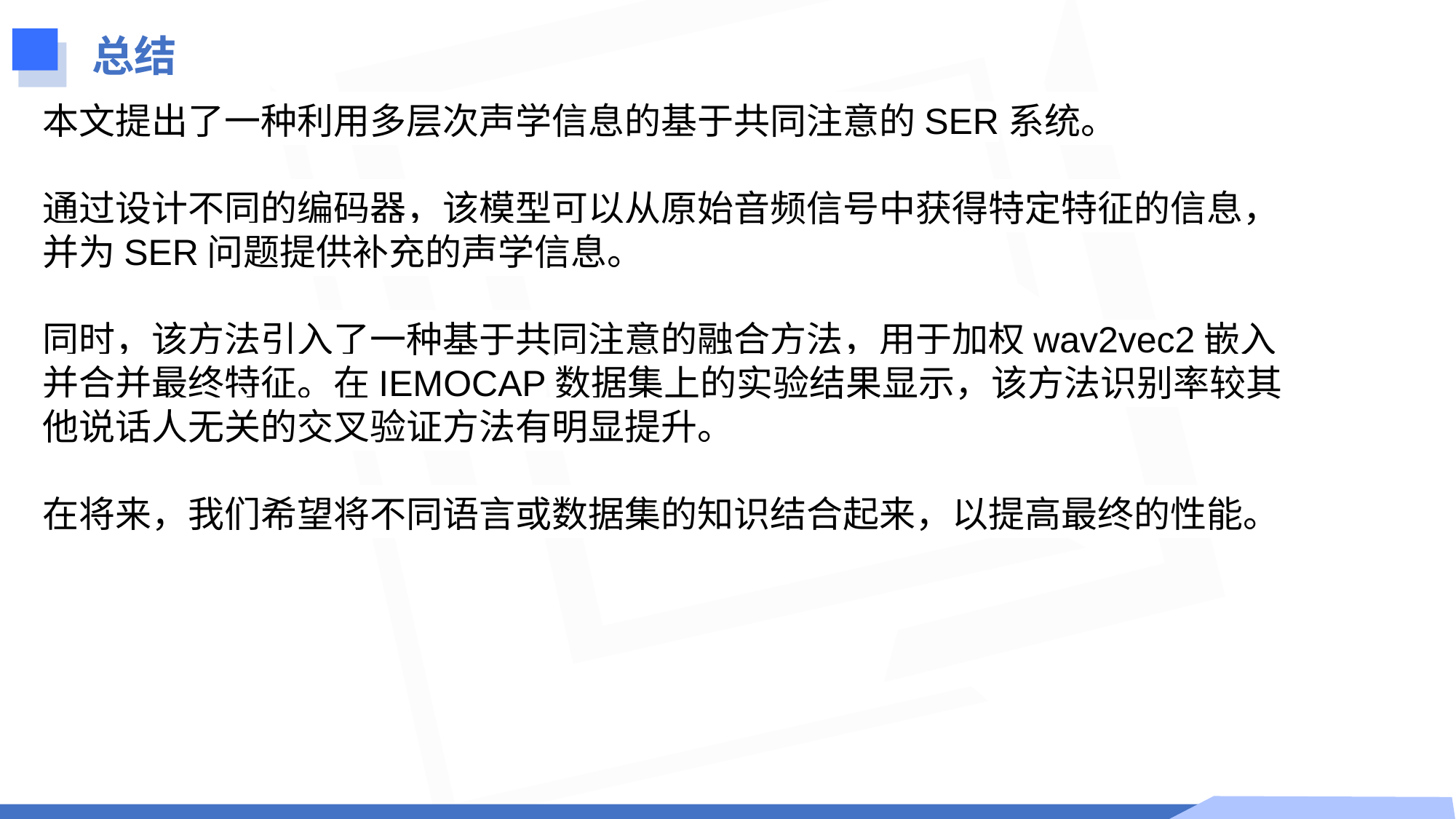

总结

本文提出了一种利用多层次声学信息的基于共同注意的SER系统。

通过设计不同的编码器，该模型可以从原始音频信号中获得特定特征的信息，并为SER问题提供补充的声学信息。

同时，该方法引入了一种基于共同注意的融合方法，用于加权wav2vec2嵌入并合并最终特征。在IEMOCAP数据集上的实验结果显示，该方法识别率较其他说话人无关的交叉验证方法有明显提升。

在将来，我们希望将不同语言或数据集的知识结合起来，以提高最终的性能。